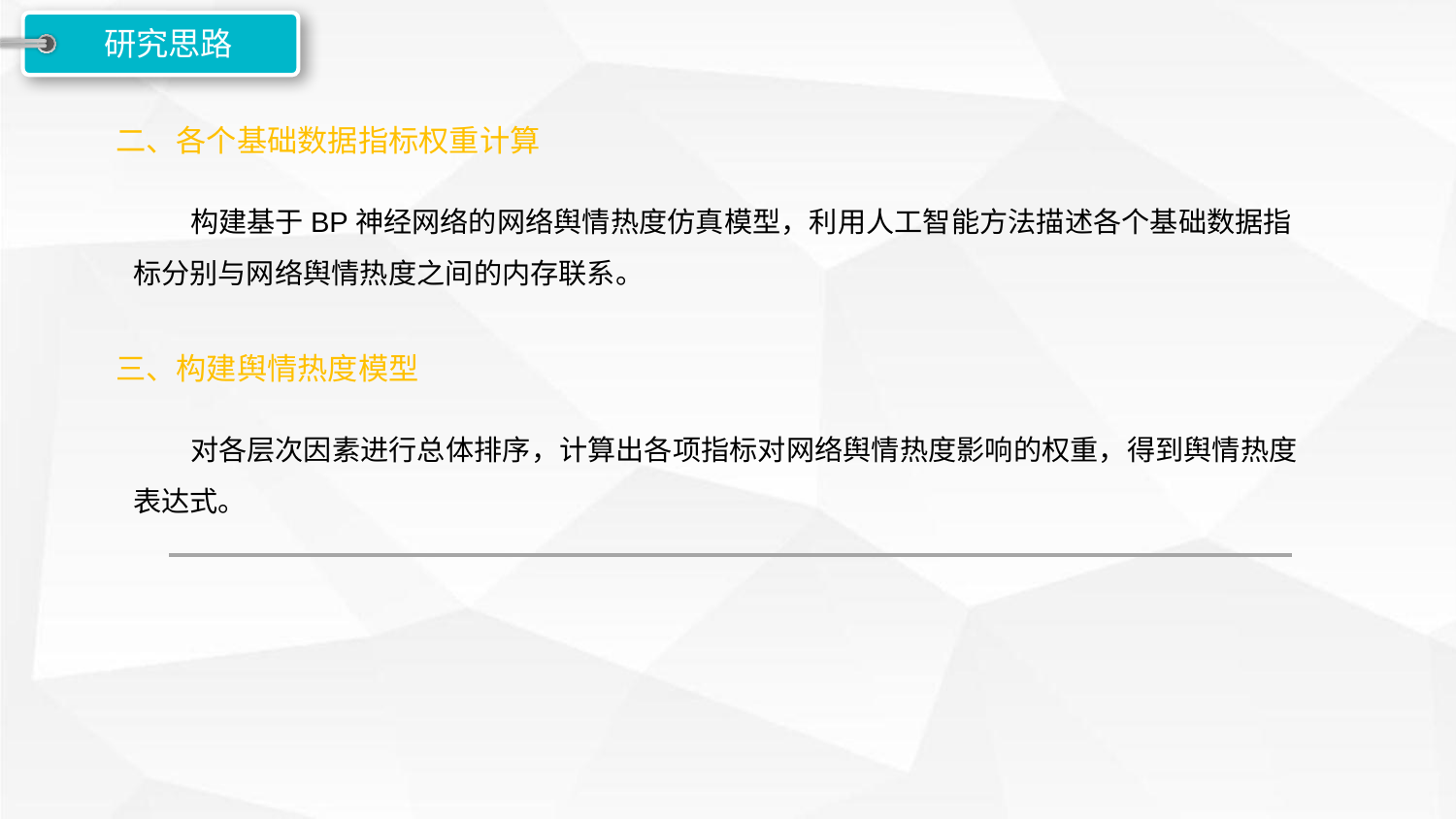

研究思路

二、各个基础数据指标权重计算
        构建基于BP神经网络的网络舆情热度仿真模型，利用人工智能方法描述各个基础数据指标分别与网络舆情热度之间的内存联系。
三、构建舆情热度模型
        对各层次因素进行总体排序，计算出各项指标对网络舆情热度影响的权重，得到舆情热度表达式。